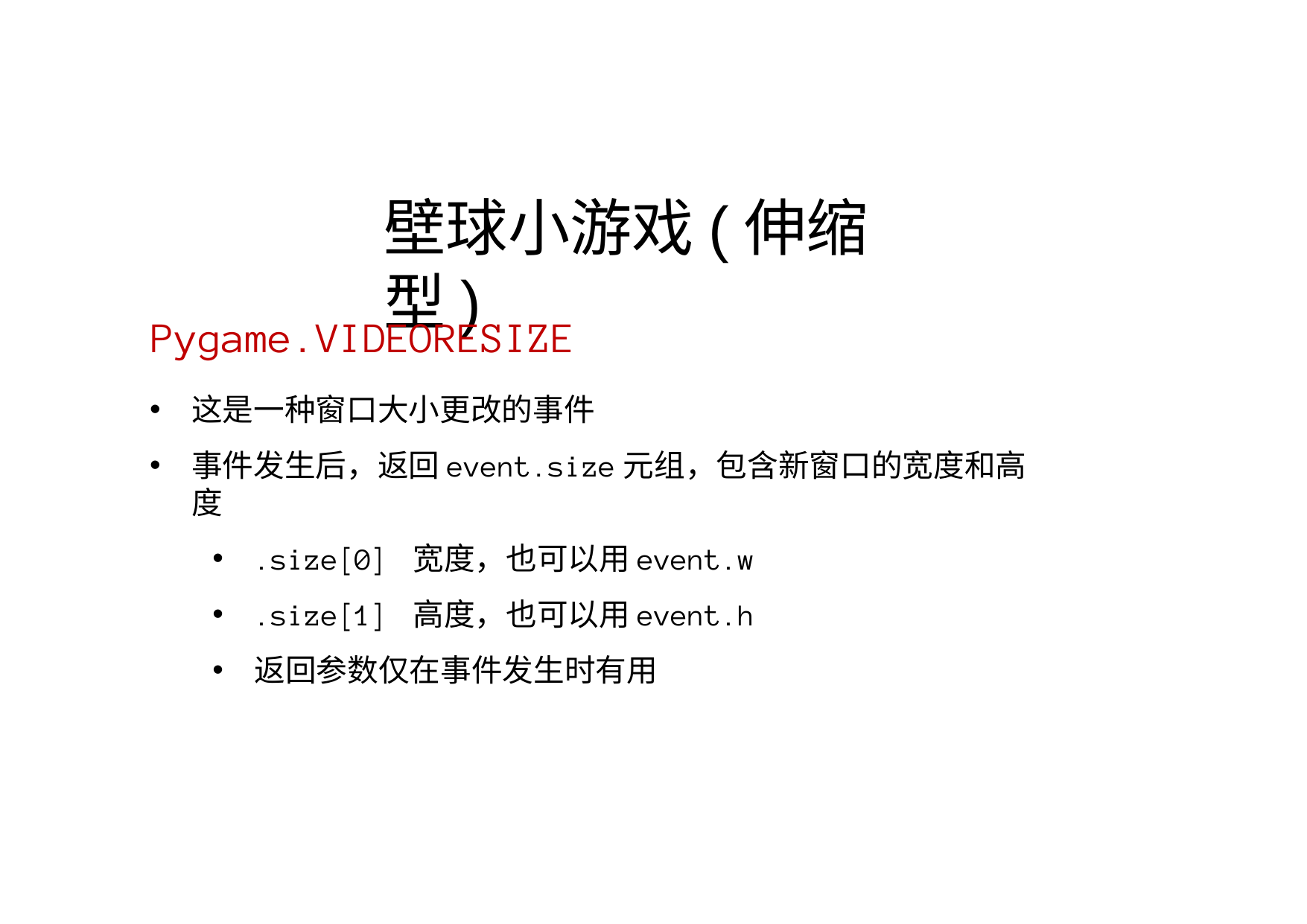

# 壁球小游戏(伸缩型)
Pygame.VIDEORESIZE
这是一种窗口大小更改的事件
事件发生后，返回event.size元组，包含新窗口的宽度和高度
.size[0] 宽度，也可以用event.w
.size[1] 高度，也可以用event.h
返回参数仅在事件发生时有用